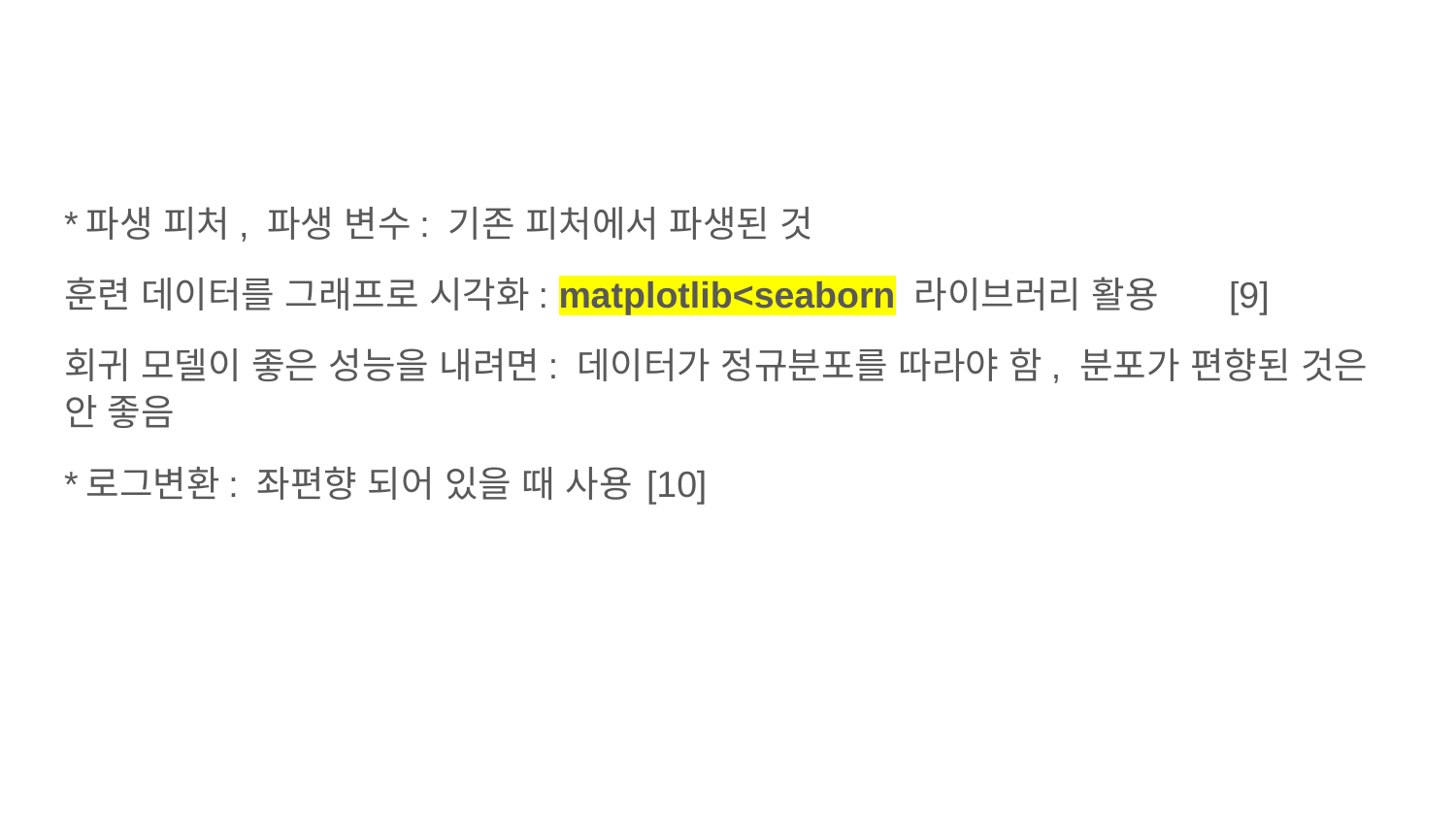

#
*파생 피처, 파생 변수: 기존 피처에서 파생된 것
훈련 데이터를 그래프로 시각화: matplotlib<seaborn 라이브러리 활용	[9]
회귀 모델이 좋은 성능을 내려면: 데이터가 정규분포를 따라야 함, 분포가 편향된 것은 안 좋음
*로그변환: 좌편향 되어 있을 때 사용	[10]